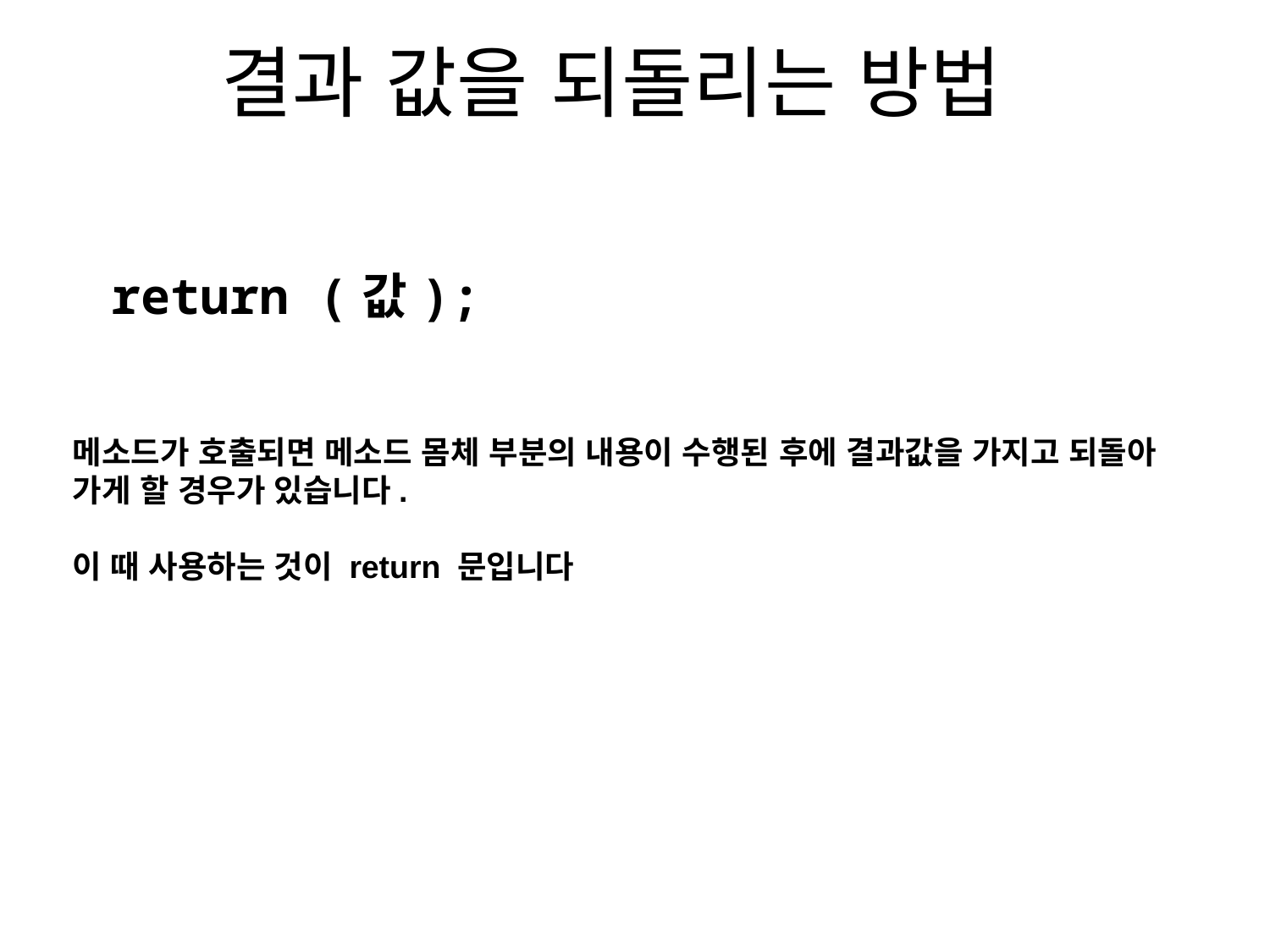

# 결과 값을 되돌리는 방법
| return (값); |
| --- |

메소드가 호출되면 메소드 몸체 부분의 내용이 수행된 후에 결과값을 가지고 되돌아 가게 할 경우가 있습니다.

이 때 사용하는 것이 return 문입니다